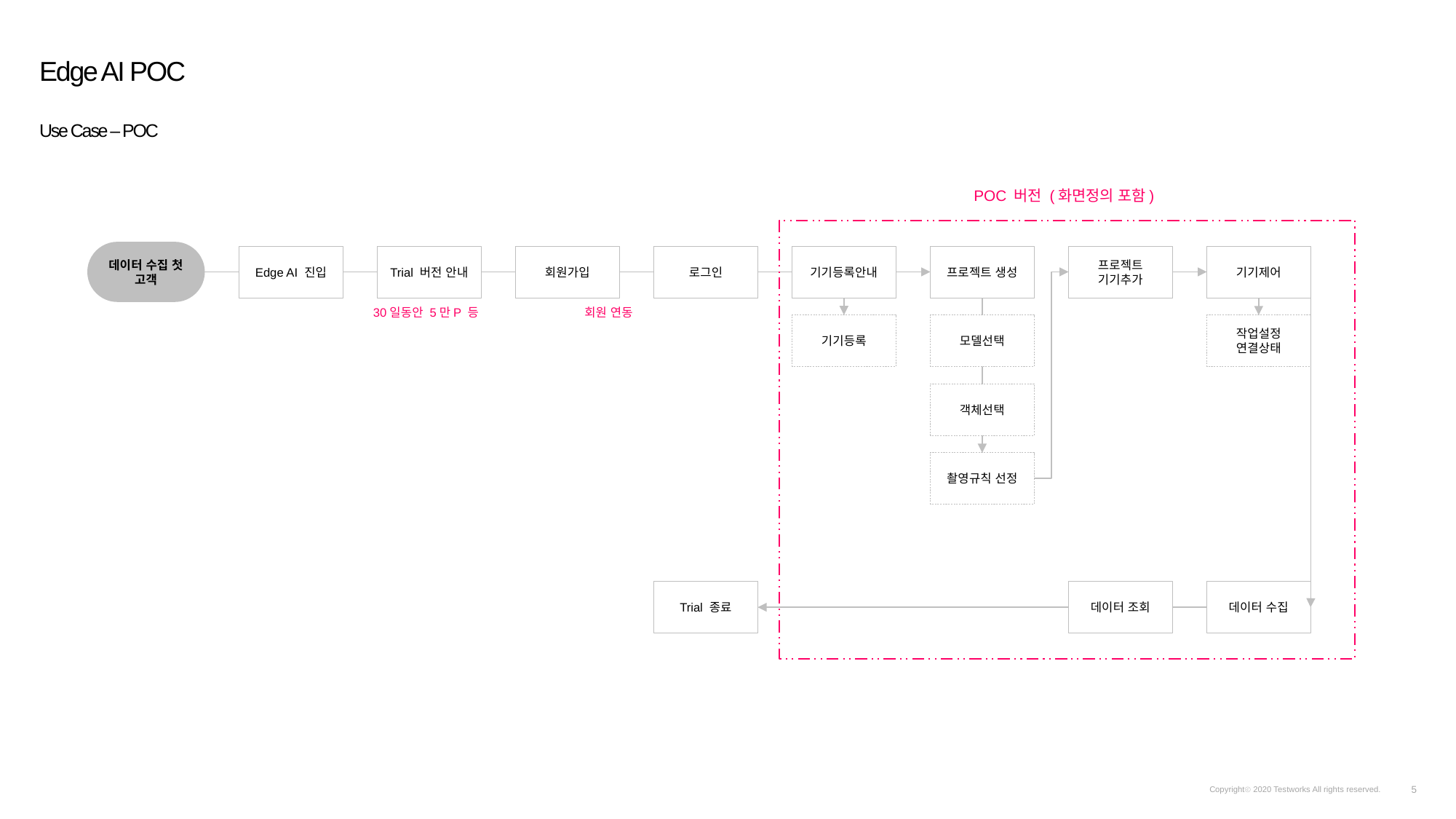

Edge AI POC

Use Case – POC
POC 버전 (화면정의 포함)

데이터 수집 첫 고객
로그인
기기등록안내
프로젝트 생성
프로젝트
기기추가
기기제어
Edge AI 진입
Trial 버전 안내
회원가입
30일동안 5만P 등
회원 연동
기기등록
모델선택
작업설정
연결상태
객체선택
촬영규칙 선정
Trial 종료
데이터 조회
데이터 수집